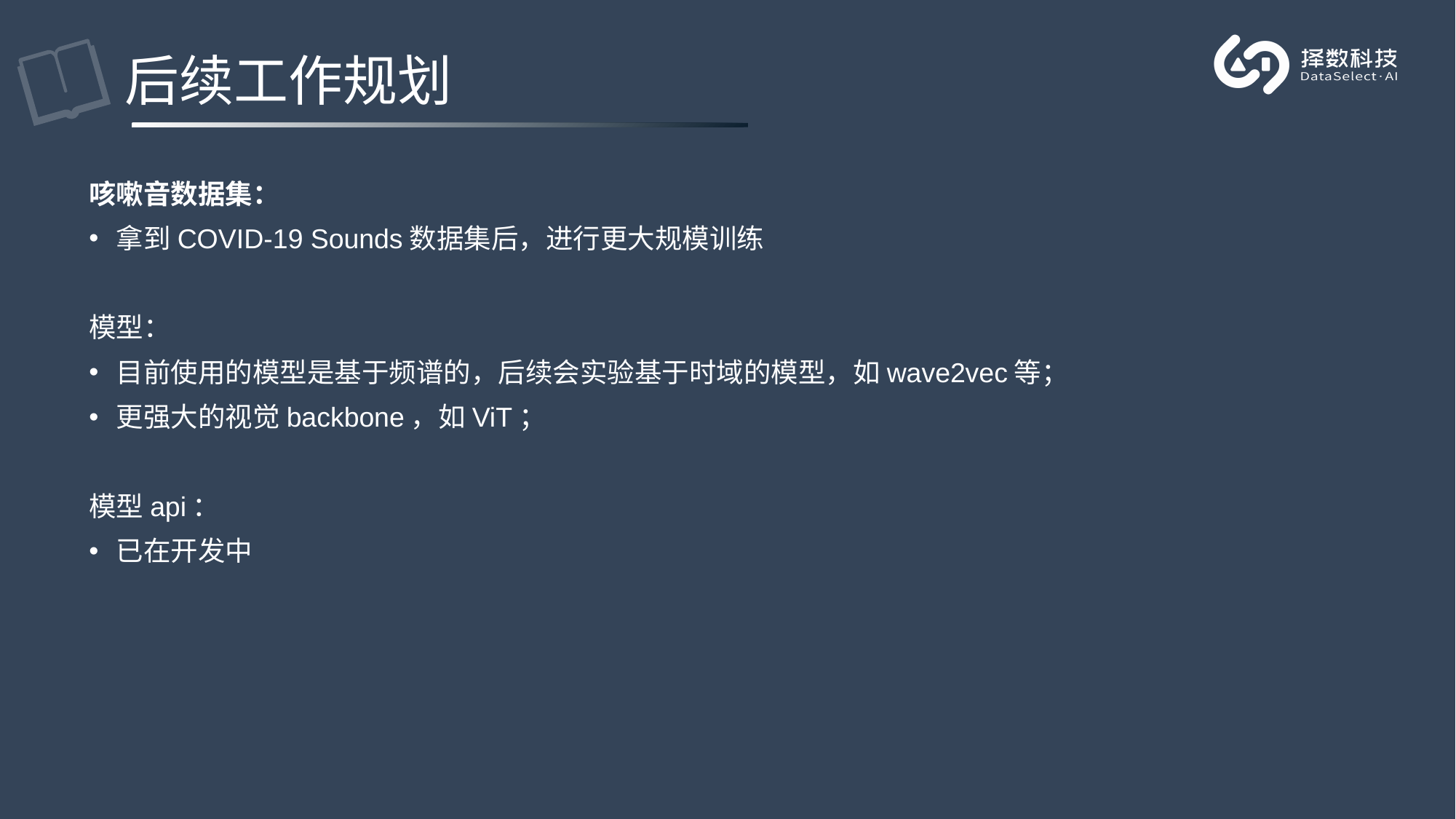

# 后续工作规划
咳嗽音数据集：
拿到COVID-19 Sounds数据集后，进行更大规模训练

模型：
目前使用的模型是基于频谱的，后续会实验基于时域的模型，如wave2vec等；
更强大的视觉backbone，如ViT；

模型api：
已在开发中